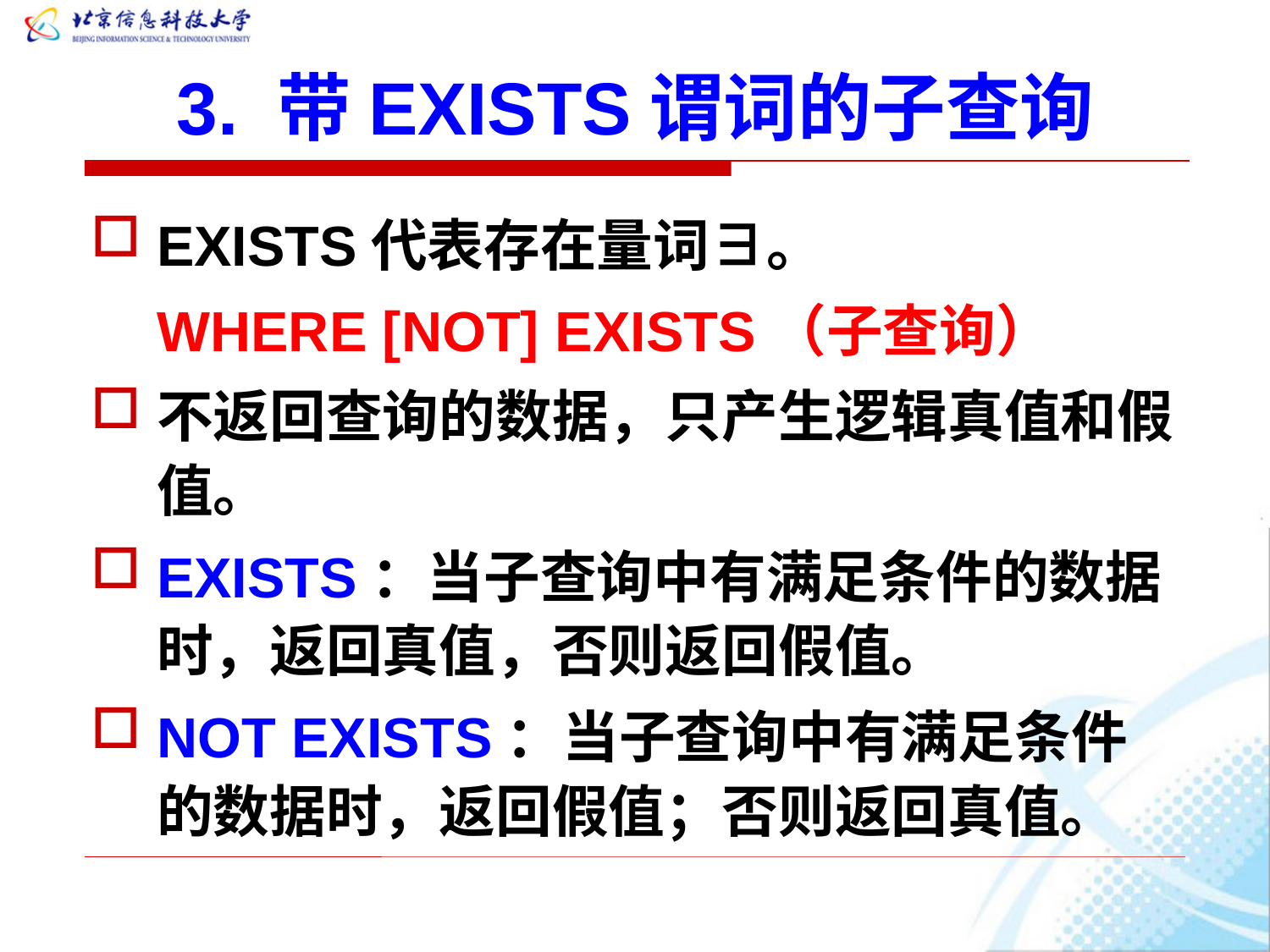

# 3. 带EXISTS谓词的子查询
EXISTS代表存在量词∃。
WHERE [NOT] EXISTS（子查询）
不返回查询的数据，只产生逻辑真值和假值。
EXISTS：当子查询中有满足条件的数据时，返回真值，否则返回假值。
NOT EXISTS：当子查询中有满足条件的数据时，返回假值；否则返回真值。

133